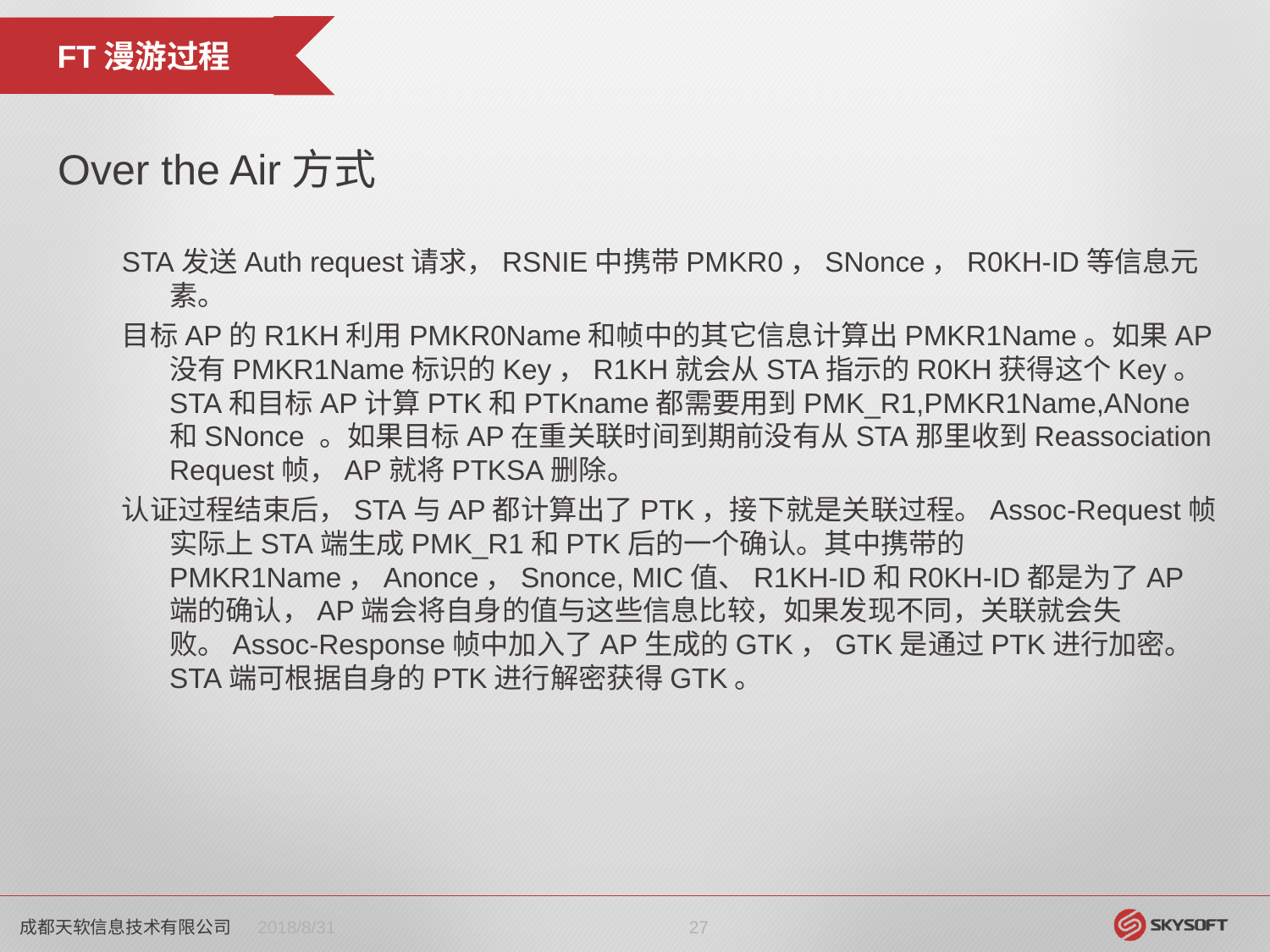

FT漫游过程

Over the Air方式
STA发送Auth request请求，RSNIE中携带PMKR0，SNonce，R0KH-ID等信息元素。
目标AP的R1KH利用PMKR0Name和帧中的其它信息计算出PMKR1Name。如果AP没有PMKR1Name标识的Key，R1KH就会从STA指示的R0KH获得这个Key。STA和目标AP计算PTK和PTKname都需要用到PMK_R1,PMKR1Name,ANone和SNonce 。如果目标AP在重关联时间到期前没有从STA那里收到Reassociation Request帧，AP就将PTKSA删除。
认证过程结束后，STA与AP都计算出了PTK，接下就是关联过程。Assoc-Request帧实际上STA端生成PMK_R1和PTK后的一个确认。其中携带的PMKR1Name，Anonce，Snonce, MIC值、R1KH-ID和R0KH-ID都是为了AP端的确认，AP端会将自身的值与这些信息比较，如果发现不同，关联就会失败。Assoc-Response帧中加入了AP生成的GTK，GTK是通过PTK进行加密。STA端可根据自身的PTK进行解密获得GTK。
成都天软信息技术有限公司
2018/8/31
27